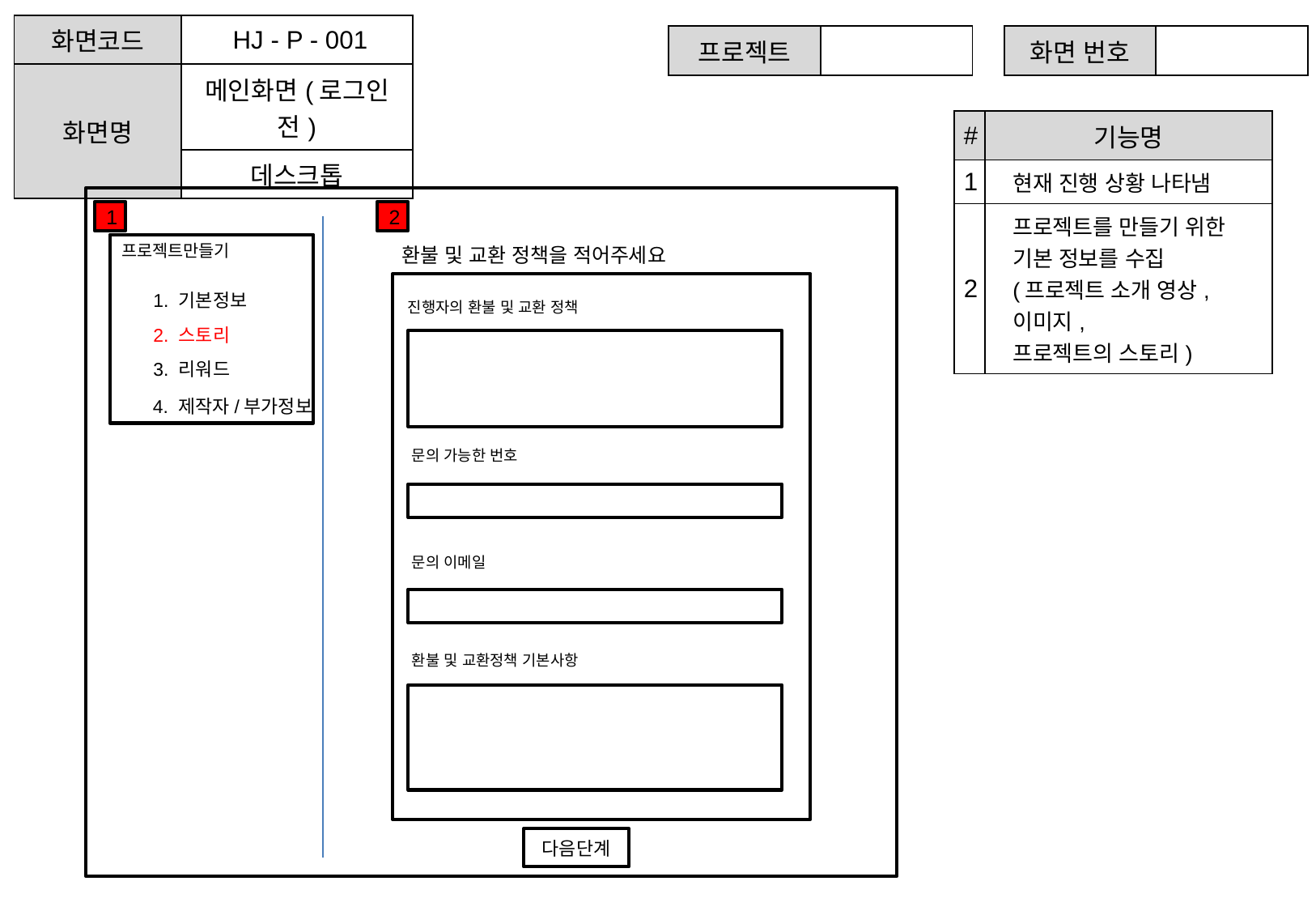

| 화면코드 | HJ - P - 001 |
| --- | --- |
| 화면명 | 메인화면(로그인 전) |
|  | 데스크톱 |
| 프로젝트 |  |
| --- | --- |
| 화면 번호 |  |
| --- | --- |
| # | 기능명 |
| --- | --- |
| 1 | 현재 진행 상황 나타냄 |
| 2 | 프로젝트를 만들기 위한 기본 정보를 수집 (프로젝트 소개 영상, 이미지, 프로젝트의 스토리) |

1
2
프로젝트만들기

환불 및 교환 정책을 적어주세요

1. 기본정보
진행자의 환불 및 교환 정책
2. 스토리

3. 리워드
4. 제작자/부가정보
문의 가능한 번호

문의 이메일

환불 및 교환정책 기본사항

다음단계